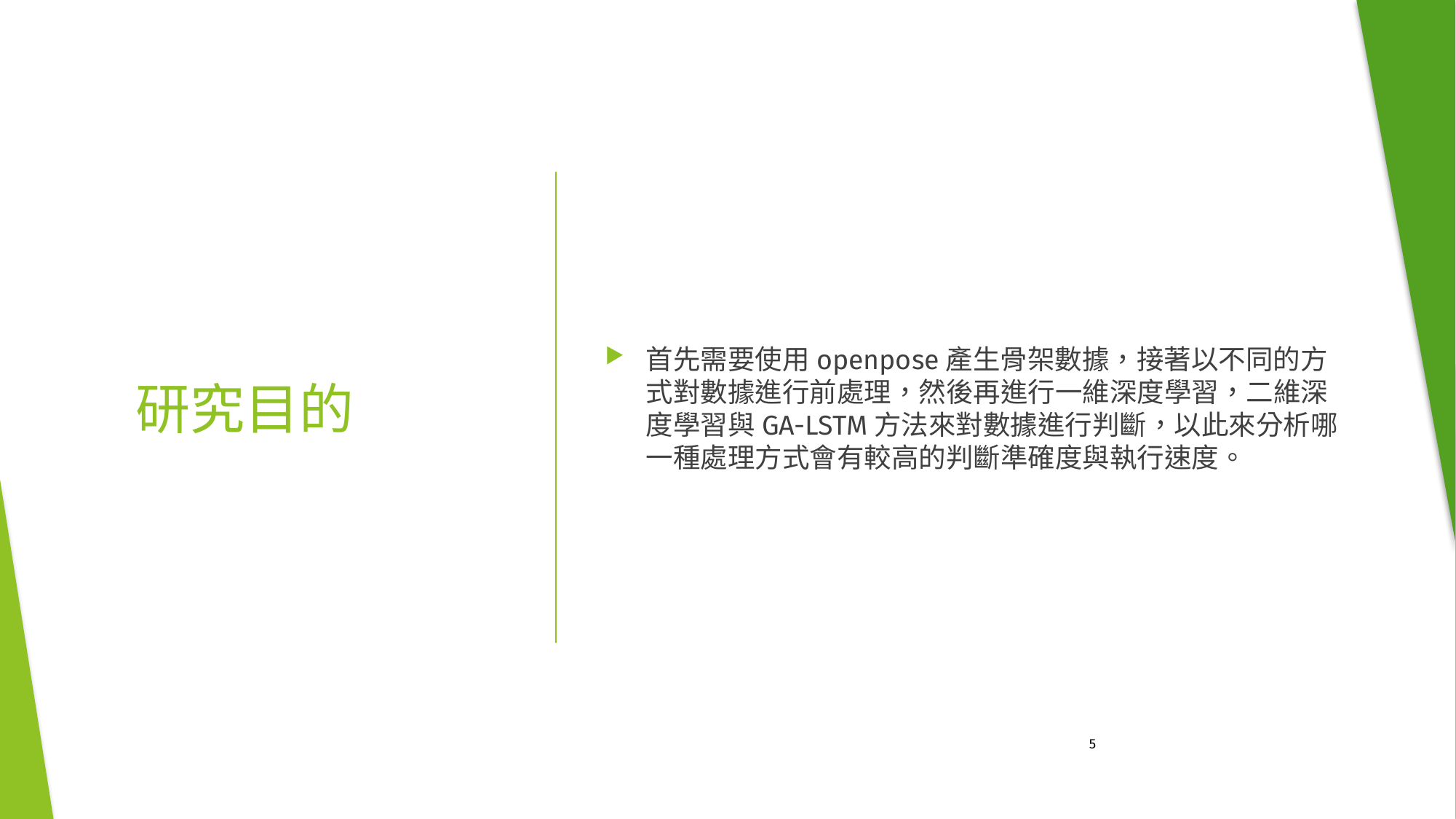

首先需要使用openpose產生骨架數據，接著以不同的方式對數據進行前處理，然後再進行一維深度學習，二維深度學習與GA-LSTM方法來對數據進行判斷，以此來分析哪一種處理方式會有較高的判斷準確度與執行速度。
# 研究目的

5